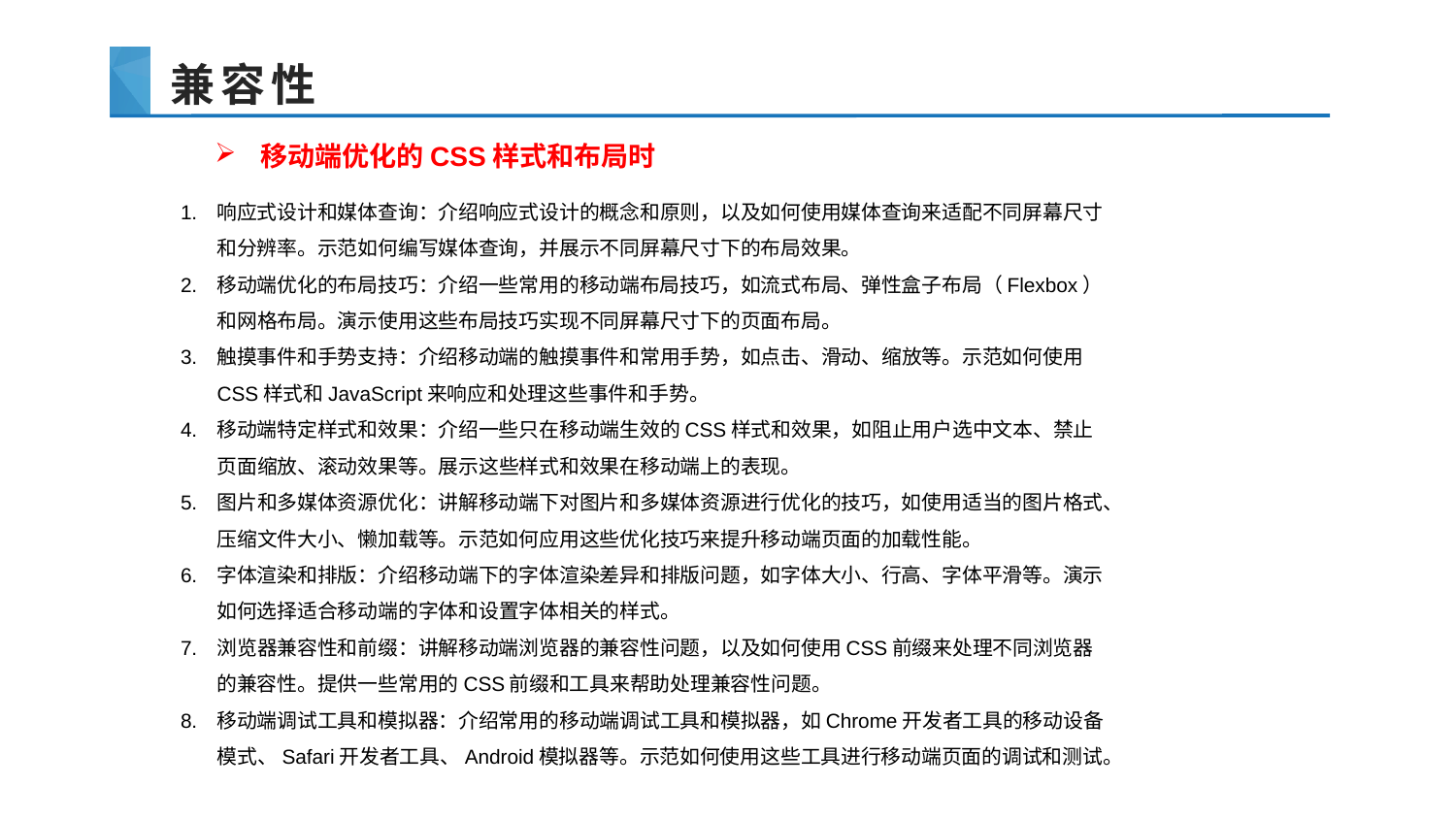

# 兼容性
移动端优化的CSS样式和布局时
响应式设计和媒体查询：介绍响应式设计的概念和原则，以及如何使用媒体查询来适配不同屏幕尺寸和分辨率。示范如何编写媒体查询，并展示不同屏幕尺寸下的布局效果。
移动端优化的布局技巧：介绍一些常用的移动端布局技巧，如流式布局、弹性盒子布局（Flexbox）和网格布局。演示使用这些布局技巧实现不同屏幕尺寸下的页面布局。
触摸事件和手势支持：介绍移动端的触摸事件和常用手势，如点击、滑动、缩放等。示范如何使用CSS样式和JavaScript来响应和处理这些事件和手势。
移动端特定样式和效果：介绍一些只在移动端生效的CSS样式和效果，如阻止用户选中文本、禁止页面缩放、滚动效果等。展示这些样式和效果在移动端上的表现。
图片和多媒体资源优化：讲解移动端下对图片和多媒体资源进行优化的技巧，如使用适当的图片格式、压缩文件大小、懒加载等。示范如何应用这些优化技巧来提升移动端页面的加载性能。
字体渲染和排版：介绍移动端下的字体渲染差异和排版问题，如字体大小、行高、字体平滑等。演示如何选择适合移动端的字体和设置字体相关的样式。
浏览器兼容性和前缀：讲解移动端浏览器的兼容性问题，以及如何使用CSS前缀来处理不同浏览器的兼容性。提供一些常用的CSS前缀和工具来帮助处理兼容性问题。
移动端调试工具和模拟器：介绍常用的移动端调试工具和模拟器，如Chrome开发者工具的移动设备模式、Safari开发者工具、Android模拟器等。示范如何使用这些工具进行移动端页面的调试和测试。